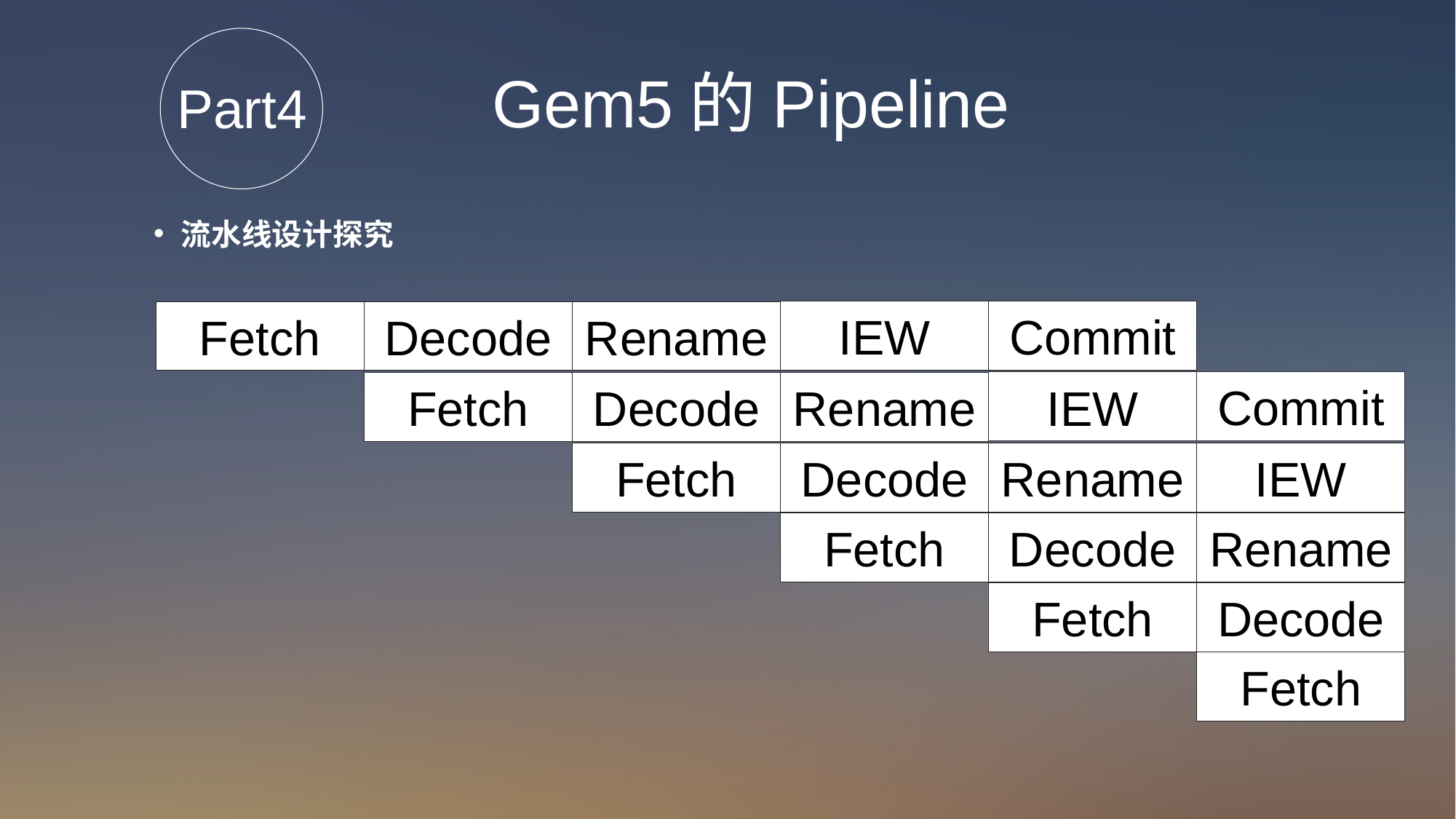

Gem5的Pipeline
Part4
流水线设计探究
Commit
IEW
Decode
Rename
Fetch
Commit
IEW
Decode
Rename
Fetch
IEW
Decode
Rename
Fetch
Decode
Rename
Fetch
Decode
Fetch
Fetch